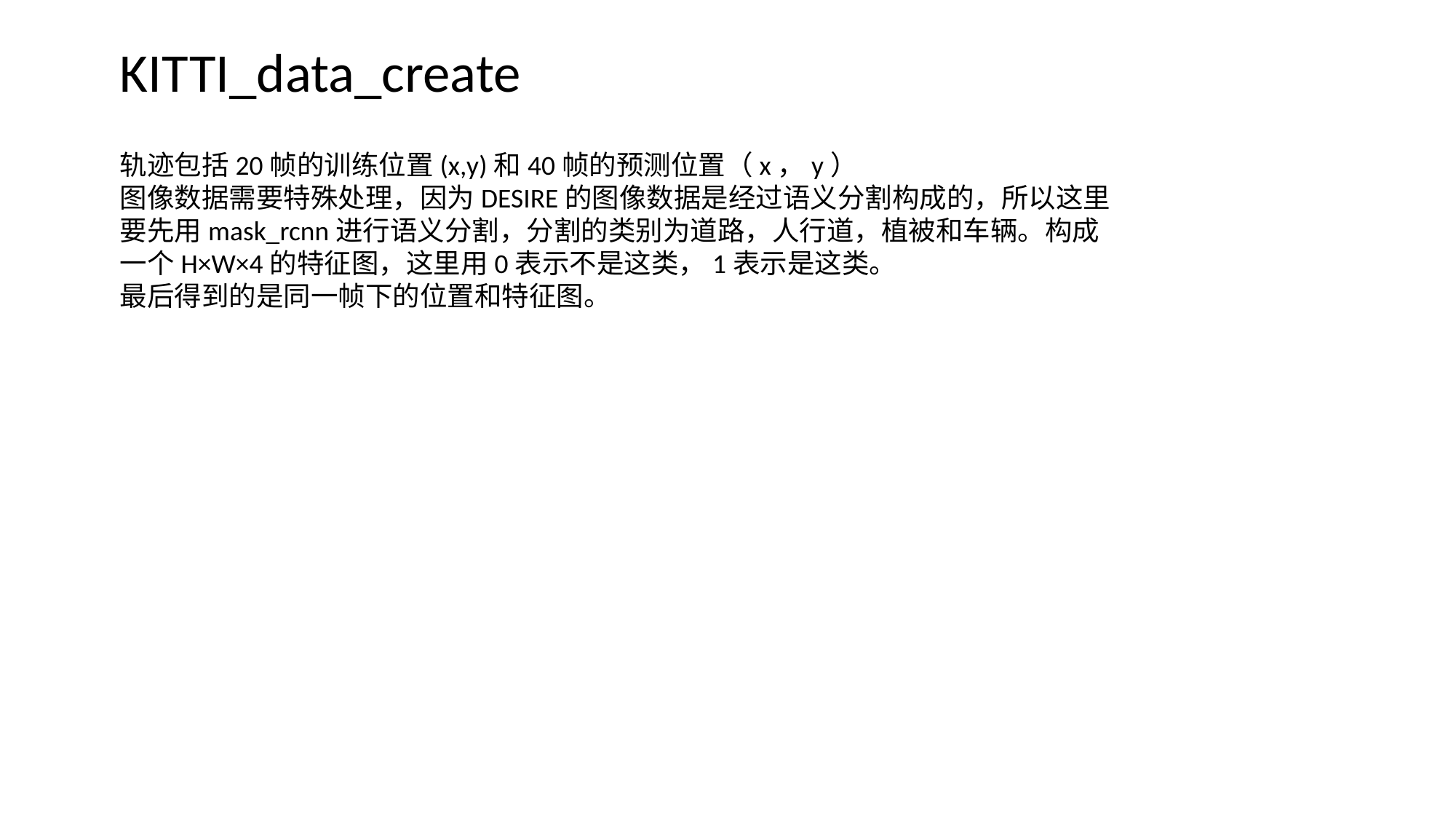

KITTI_data_create
轨迹包括20帧的训练位置(x,y)和40帧的预测位置（x，y）
图像数据需要特殊处理，因为DESIRE的图像数据是经过语义分割构成的，所以这里要先用mask_rcnn进行语义分割，分割的类别为道路，人行道，植被和车辆。构成一个H×W×4的特征图，这里用0表示不是这类，1表示是这类。
最后得到的是同一帧下的位置和特征图。